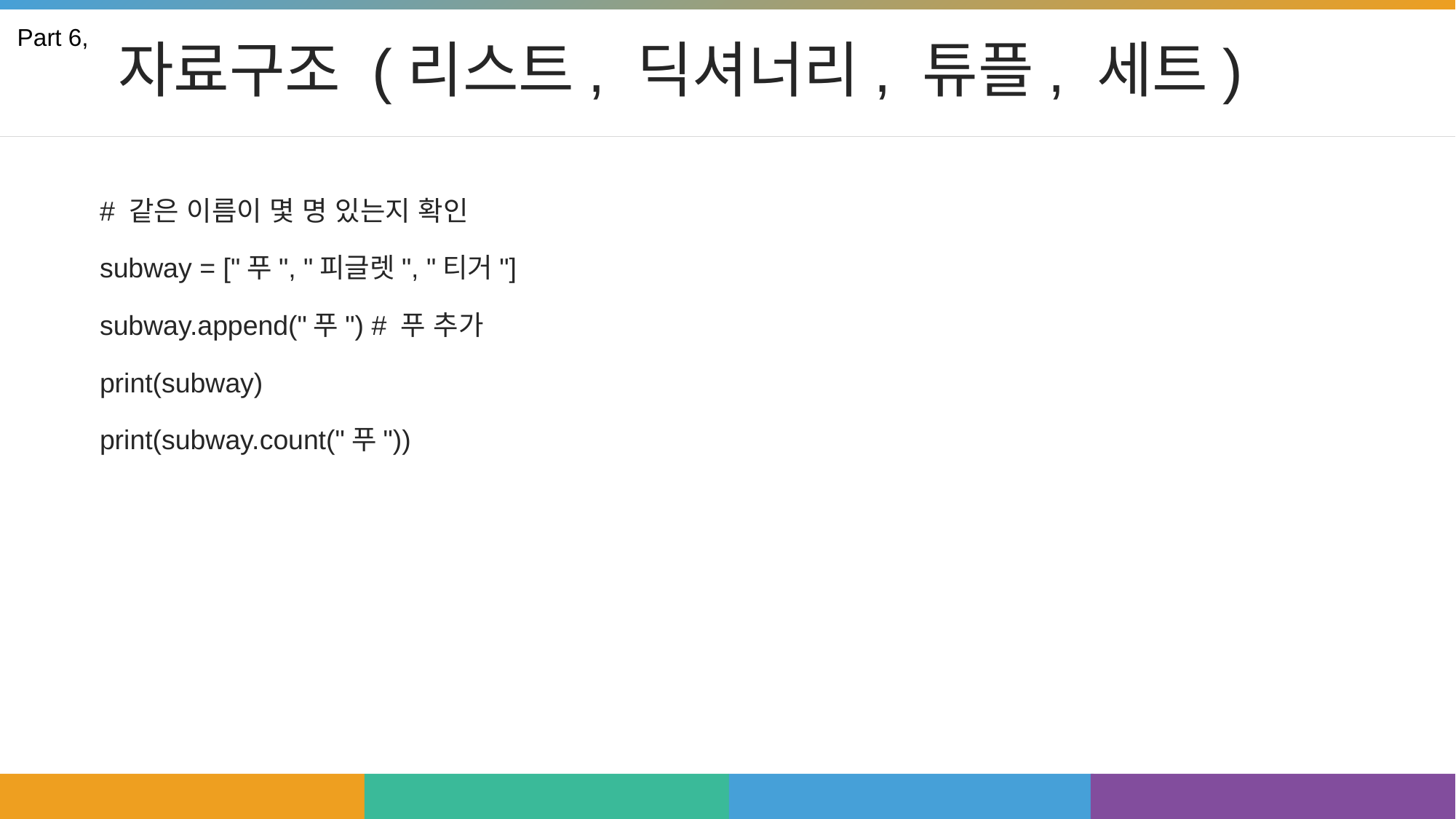

# 자료구조 (리스트, 딕셔너리, 튜플, 세트)
Part 6,
# 같은 이름이 몇 명 있는지 확인
subway = ["푸", "피글렛", "티거"]
subway.append("푸") # 푸 추가
print(subway)
print(subway.count("푸"))